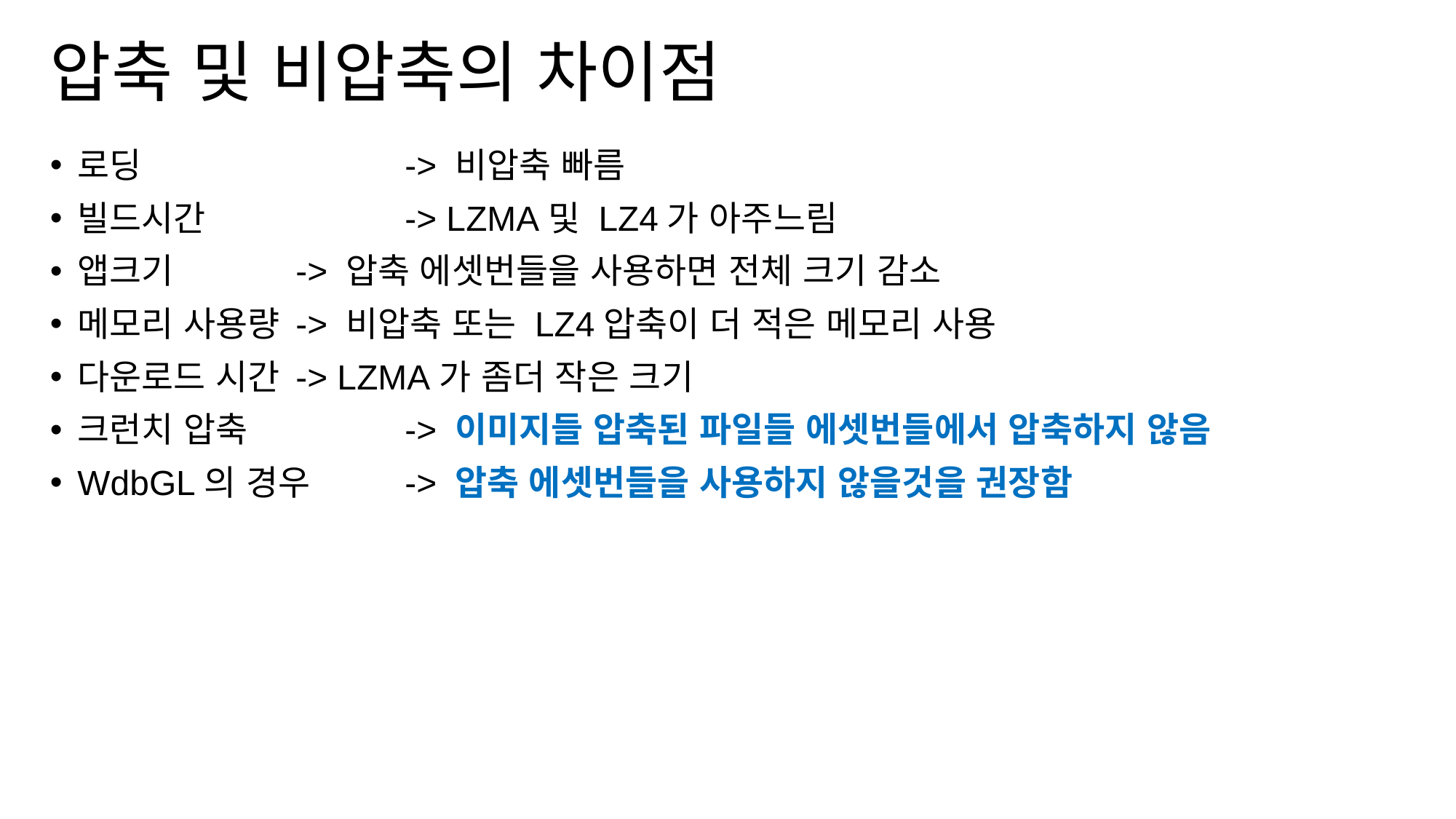

# 압축 및 비압축의 차이점
로딩			-> 비압축 빠름
빌드시간		-> LZMA및 LZ4가 아주느림
앱크기		-> 압축 에셋번들을 사용하면 전체 크기 감소
메모리 사용량	-> 비압축 또는 LZ4압축이 더 적은 메모리 사용
다운로드 시간	-> LZMA가 좀더 작은 크기
크런치 압축		-> 이미지들 압축된 파일들 에셋번들에서 압축하지 않음
WdbGL의 경우	-> 압축 에셋번들을 사용하지 않을것을 권장함